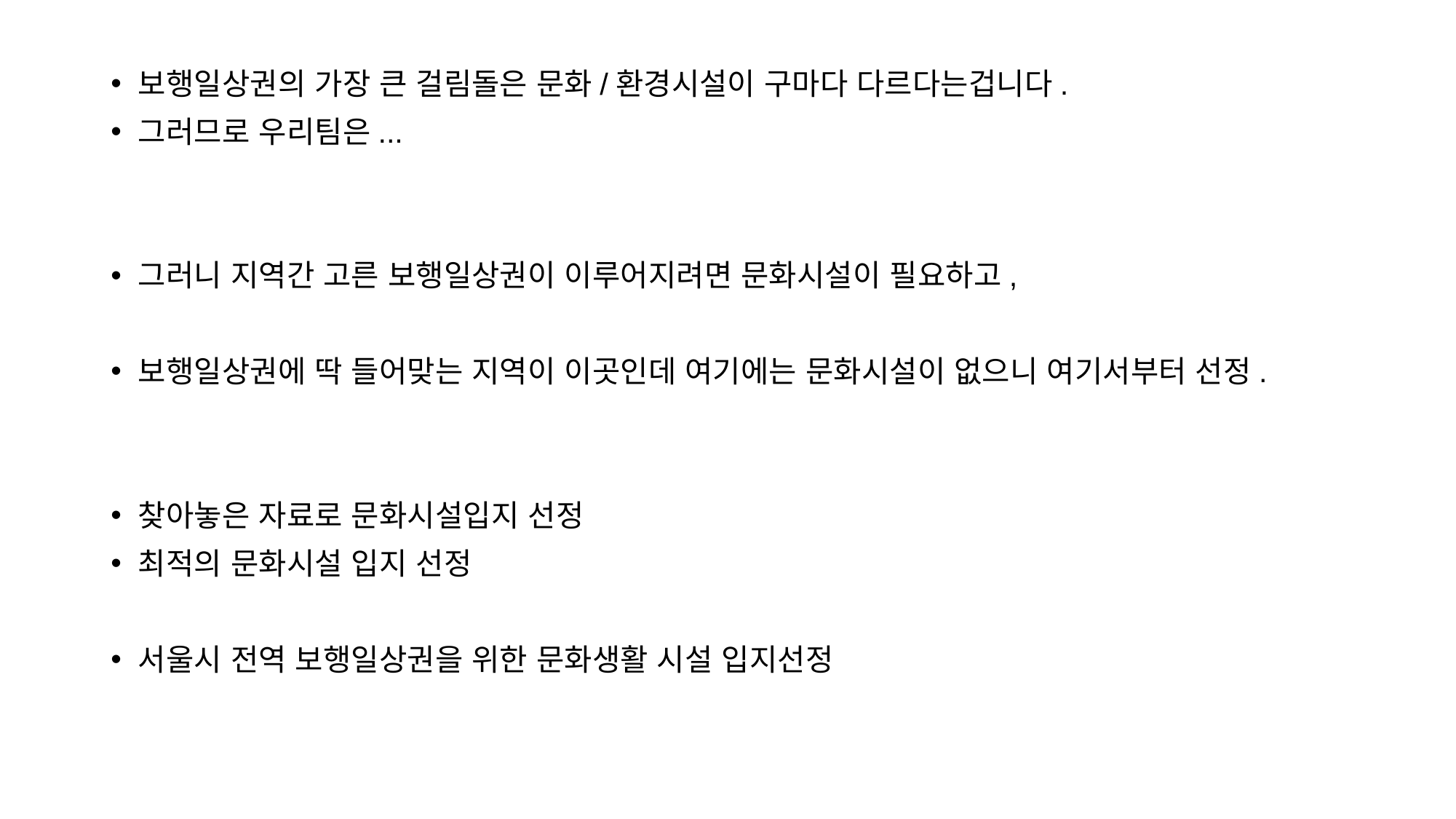

보행일상권의 가장 큰 걸림돌은 문화/환경시설이 구마다 다르다는겁니다.
그러므로 우리팀은...

그러니 지역간 고른 보행일상권이 이루어지려면 문화시설이 필요하고,

보행일상권에 딱 들어맞는 지역이 이곳인데 여기에는 문화시설이 없으니 여기서부터 선정.

찾아놓은 자료로 문화시설입지 선정
최적의 문화시설 입지 선정

서울시 전역 보행일상권을 위한 문화생활 시설 입지선정